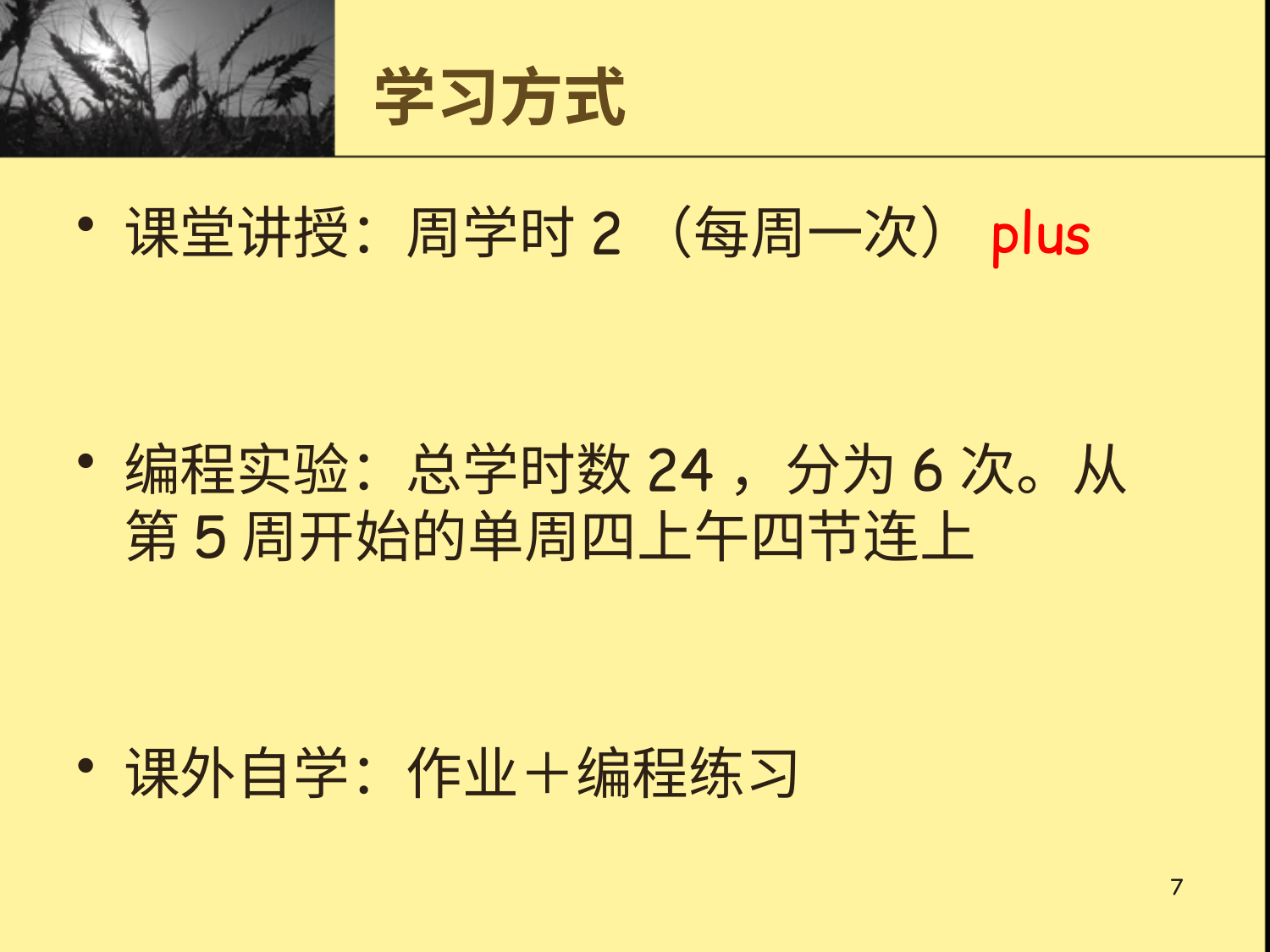

# 学习方式
课堂讲授：周学时2（每周一次）plus

编程实验：总学时数24，分为6次。从第5周开始的单周四上午四节连上

课外自学：作业＋编程练习
7